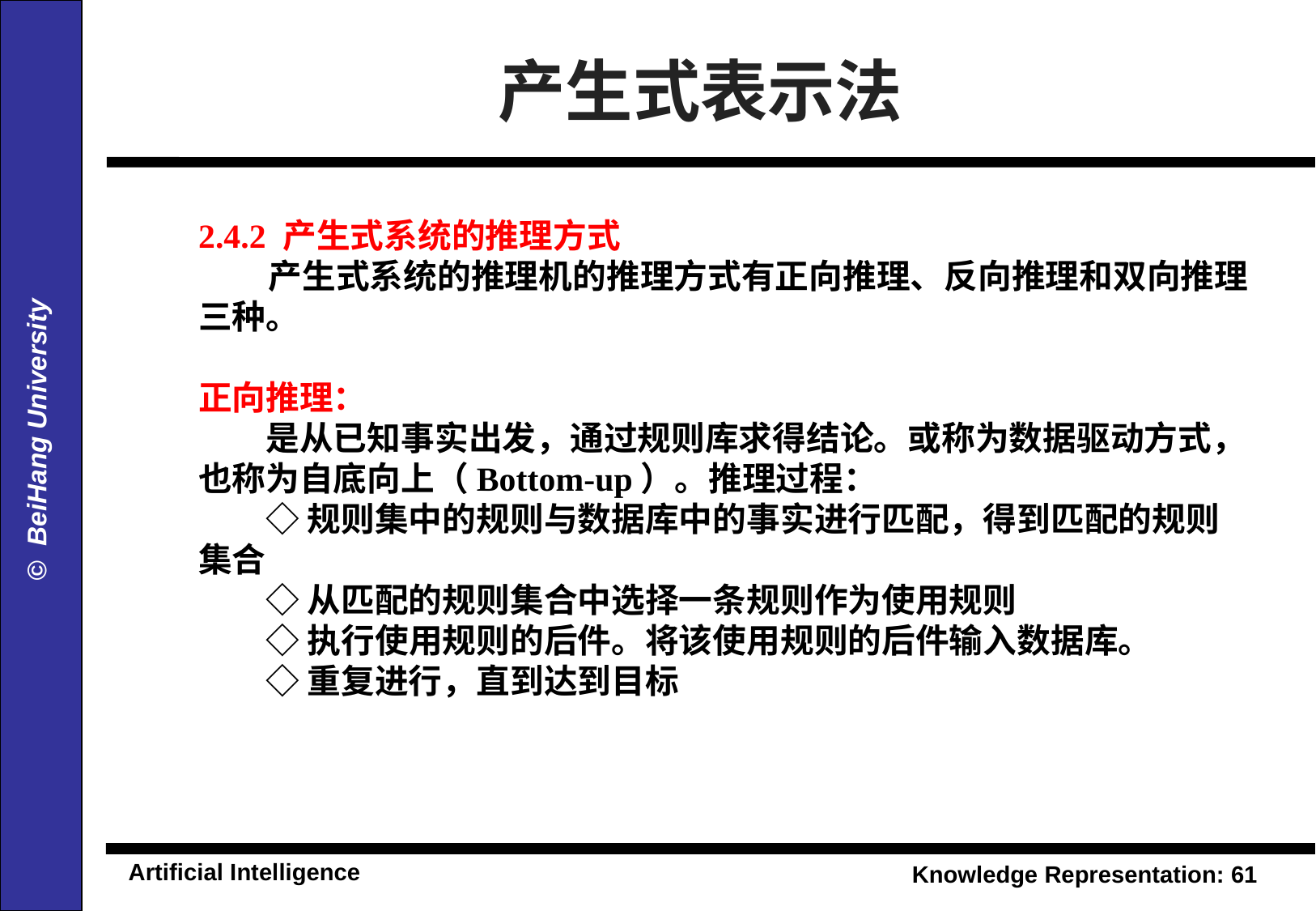

产生式表示法
2.4.2 产生式系统的推理方式
        产生式系统的推理机的推理方式有正向推理、反向推理和双向推理三种。

正向推理：
　　是从已知事实出发，通过规则库求得结论。或称为数据驱动方式，也称为自底向上（Bottom-up）。推理过程：
　　◇ 规则集中的规则与数据库中的事实进行匹配，得到匹配的规则集合
　　◇ 从匹配的规则集合中选择一条规则作为使用规则
　　◇ 执行使用规则的后件。将该使用规则的后件输入数据库。
　　◇ 重复进行，直到达到目标